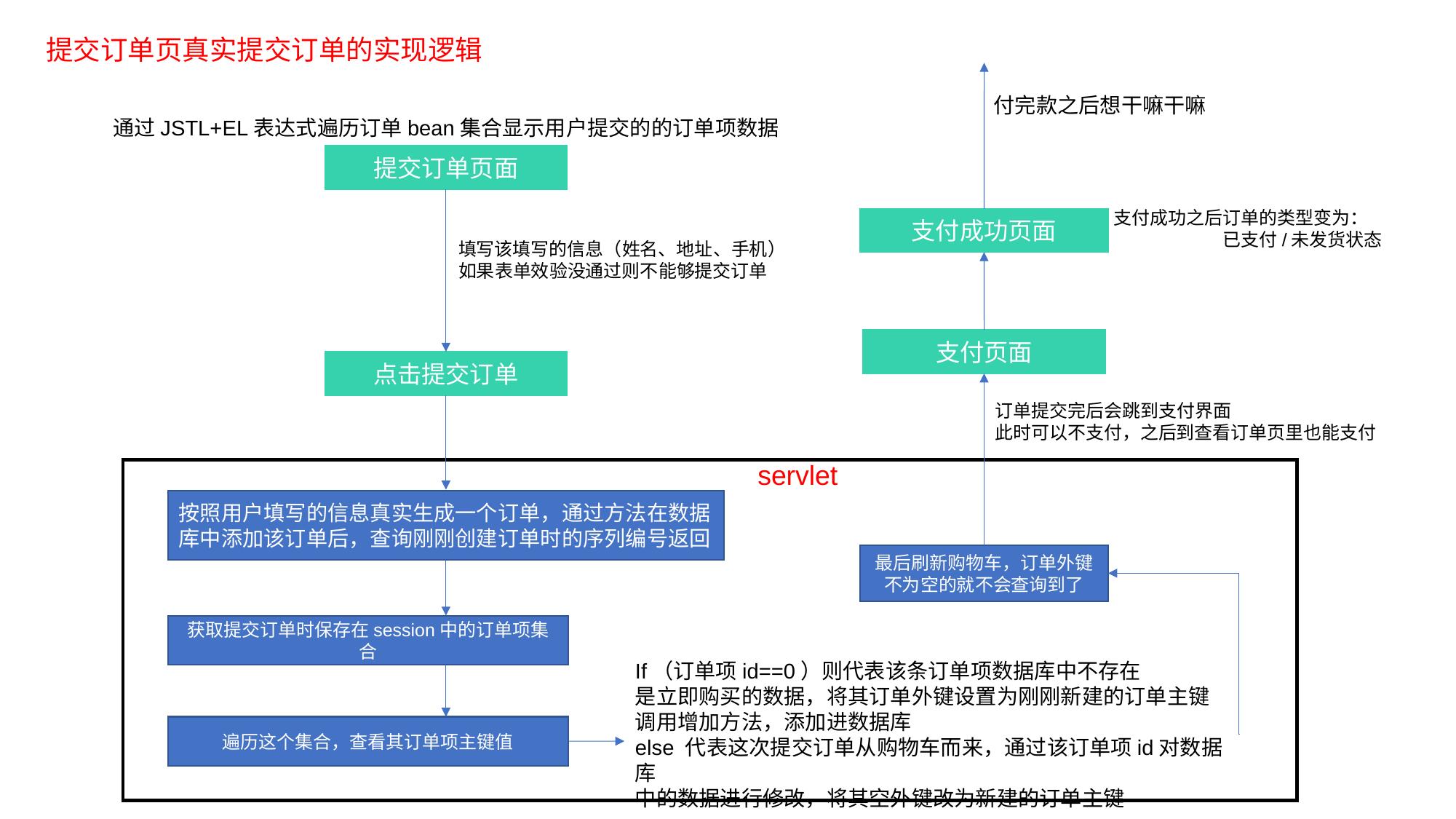

提交订单页真实提交订单的实现逻辑
付完款之后想干嘛干嘛
通过JSTL+EL表达式遍历订单bean集合显示用户提交的的订单项数据
提交订单页面
支付成功之后订单的类型变为：
	已支付/未发货状态
支付成功页面
填写该填写的信息（姓名、地址、手机）
如果表单效验没通过则不能够提交订单
支付页面
点击提交订单
订单提交完后会跳到支付界面
此时可以不支付，之后到查看订单页里也能支付
servlet

按照用户填写的信息真实生成一个订单，通过方法在数据库中添加该订单后，查询刚刚创建订单时的序列编号返回
最后刷新购物车，订单外键不为空的就不会查询到了
获取提交订单时保存在session中的订单项集合
If（订单项id==0）则代表该条订单项数据库中不存在
是立即购买的数据，将其订单外键设置为刚刚新建的订单主键
调用增加方法，添加进数据库
else 代表这次提交订单从购物车而来，通过该订单项id对数据库
中的数据进行修改，将其空外键改为新建的订单主键
遍历这个集合，查看其订单项主键值